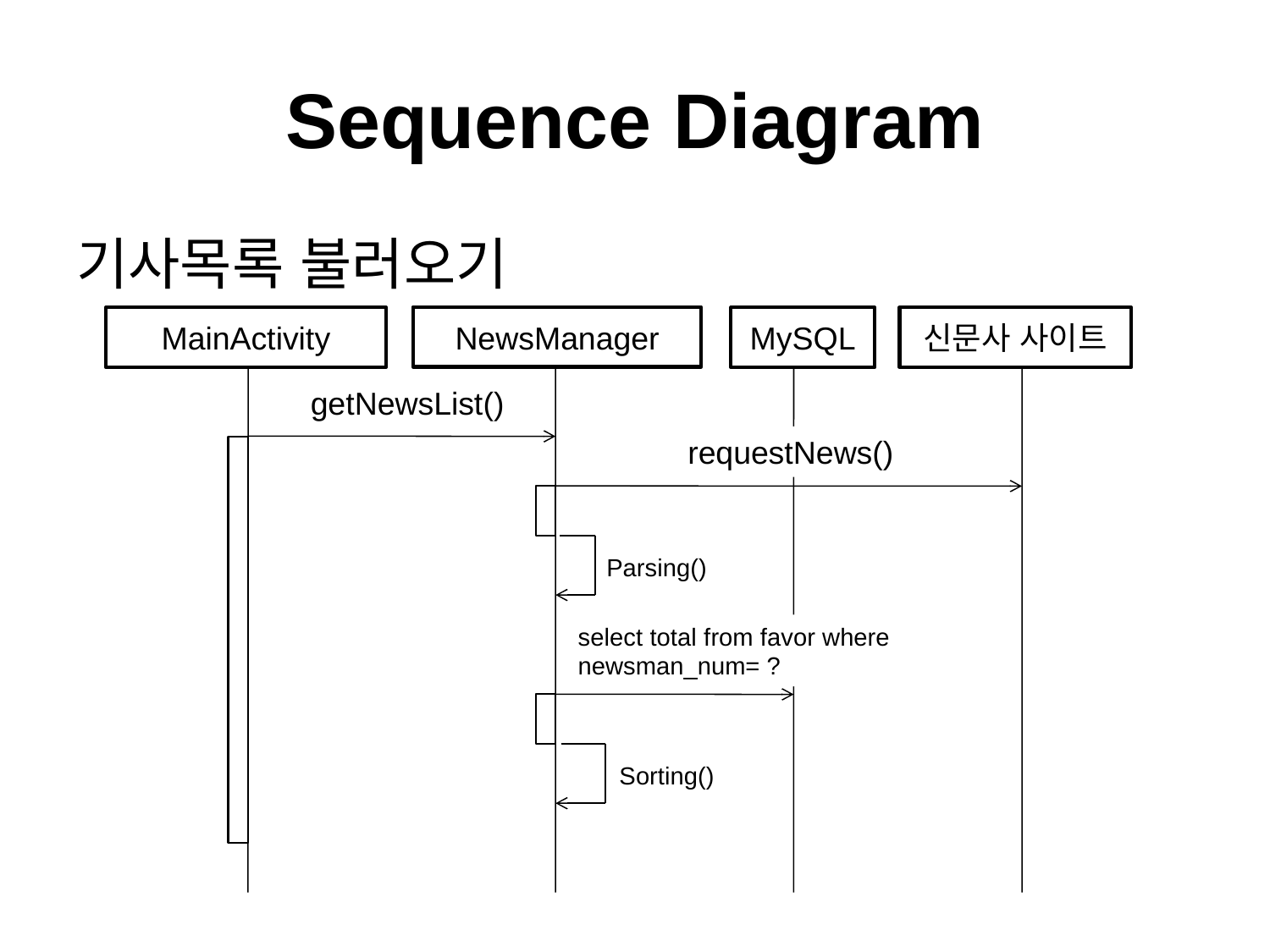

# Sequence Diagram
기사목록 불러오기
NewsManager
MainActivity
MySQL
신문사 사이트
getNewsList()
requestNews()

Parsing()
select total from favor where newsman_num= ?

Sorting()